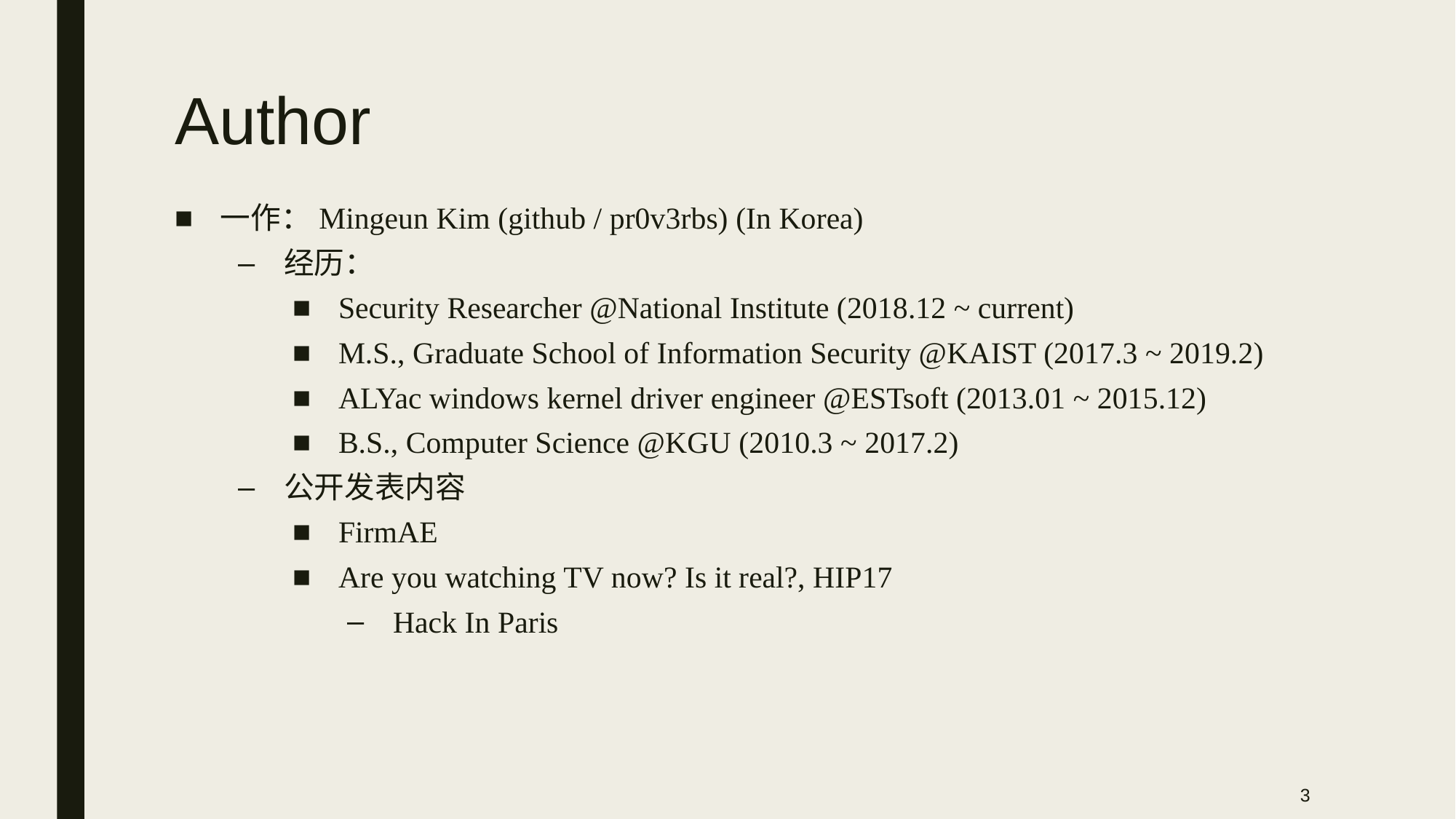

# Author
一作：Mingeun Kim (github / pr0v3rbs) (In Korea)
经历：
Security Researcher @National Institute (2018.12 ~ current)
M.S., Graduate School of Information Security @KAIST (2017.3 ~ 2019.2)
ALYac windows kernel driver engineer @ESTsoft (2013.01 ~ 2015.12)
B.S., Computer Science @KGU (2010.3 ~ 2017.2)
公开发表内容
FirmAE
Are you watching TV now? Is it real?, HIP17
Hack In Paris
3